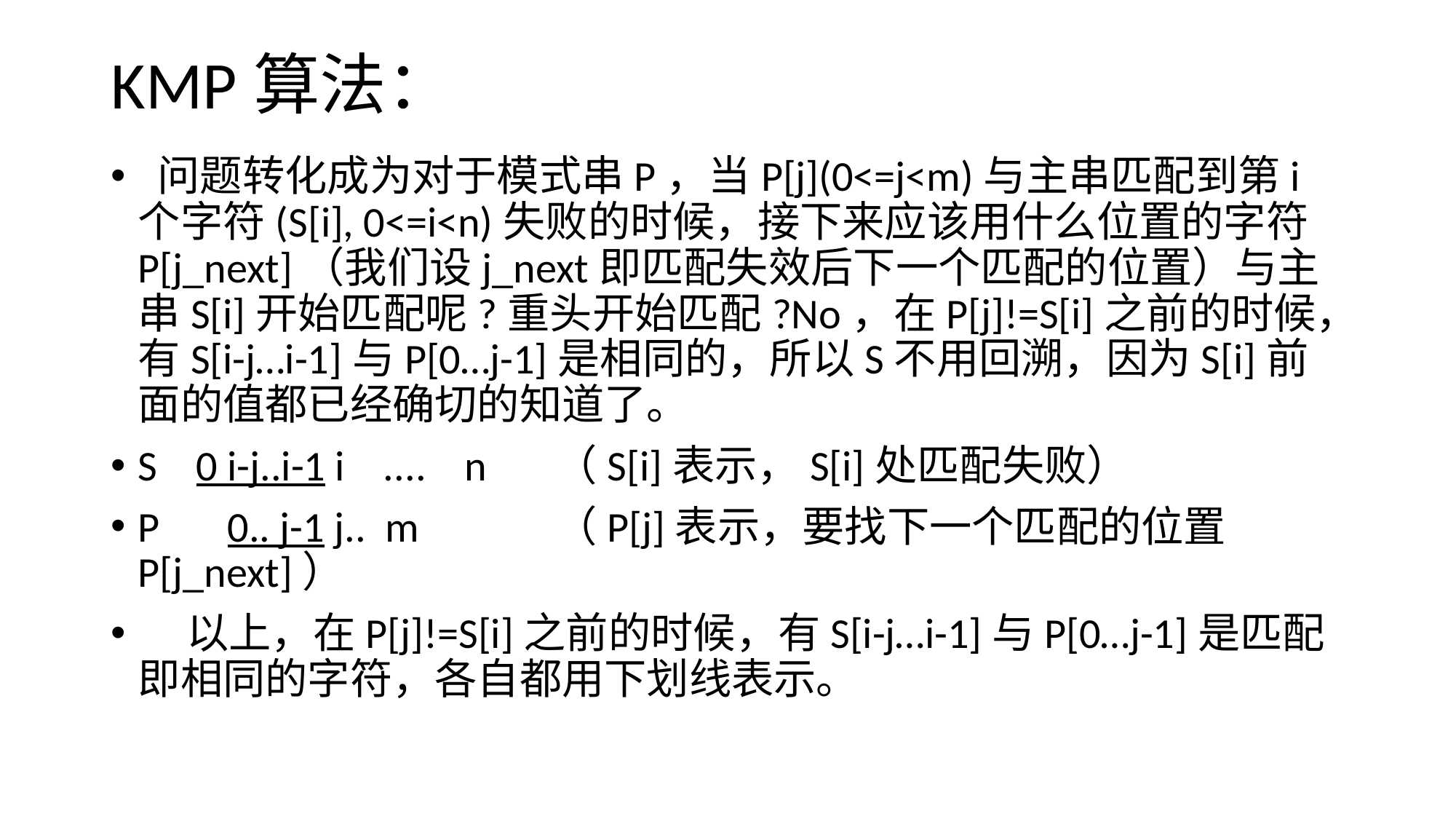

# KMP算法：
 问题转化成为对于模式串P，当P[j](0<=j<m)与主串匹配到第i个字符(S[i], 0<=i<n)失败的时候，接下来应该用什么位置的字符P[j_next]（我们设j_next即匹配失效后下一个匹配的位置）与主串S[i]开始匹配呢?重头开始匹配?No，在P[j]!=S[i]之前的时候，有S[i-j…i-1]与P[0…j-1]是相同的，所以S不用回溯，因为S[i]前面的值都已经确切的知道了。
S    0 i-j..i-1 i    ....    n      （S[i]表示，S[i]处匹配失败）
P       0.. j-1 j..  m             （P[j]表示，要找下一个匹配的位置P[j_next]）
    以上，在P[j]!=S[i]之前的时候，有S[i-j…i-1]与P[0…j-1]是匹配即相同的字符，各自都用下划线表示。